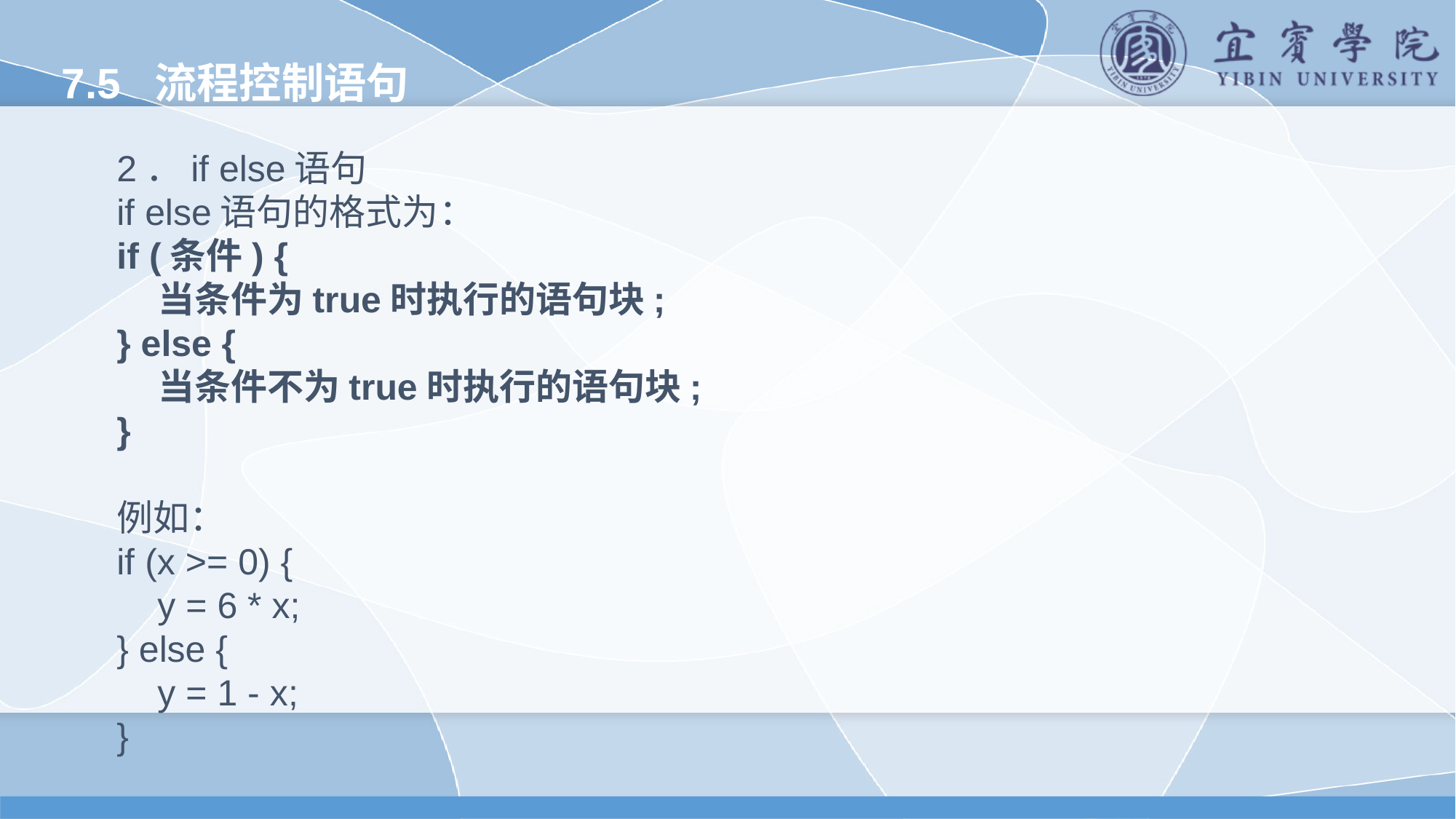

7.5  流程控制语句
2．if else语句
if else语句的格式为：
if (条件) {
    当条件为true时执行的语句块;
} else {
    当条件不为true时执行的语句块;
}

例如：
if (x >= 0) {
    y = 6 * x;
} else {
    y = 1 - x;
}